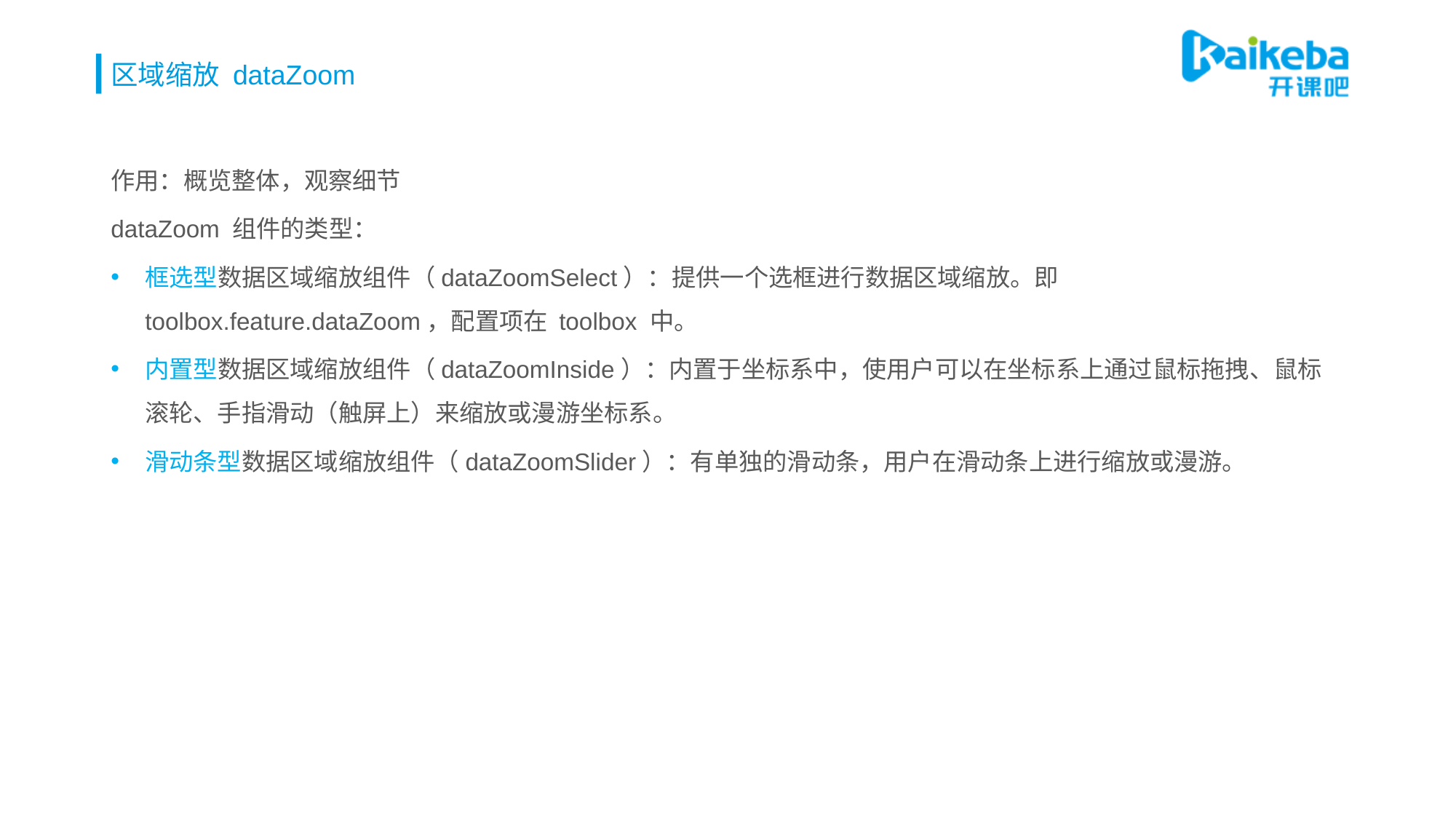

# 区域缩放 dataZoom
作用：概览整体，观察细节
dataZoom 组件的类型：
框选型数据区域缩放组件（dataZoomSelect）：提供一个选框进行数据区域缩放。即 toolbox.feature.dataZoom，配置项在 toolbox 中。
内置型数据区域缩放组件（dataZoomInside）：内置于坐标系中，使用户可以在坐标系上通过鼠标拖拽、鼠标滚轮、手指滑动（触屏上）来缩放或漫游坐标系。
滑动条型数据区域缩放组件（dataZoomSlider）：有单独的滑动条，用户在滑动条上进行缩放或漫游。